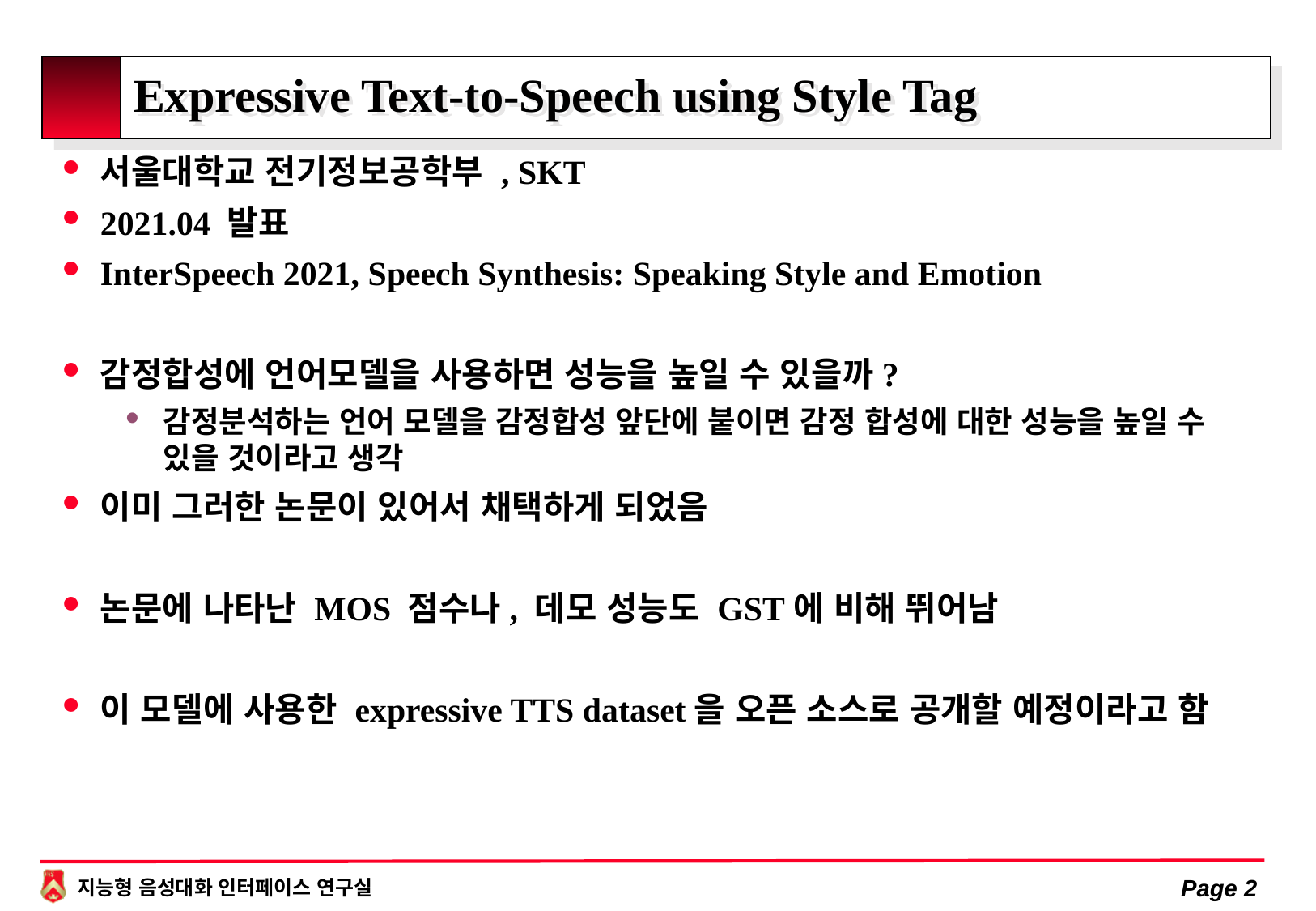

# Expressive Text-to-Speech using Style Tag
서울대학교 전기정보공학부 , SKT
2021.04 발표
InterSpeech 2021, Speech Synthesis: Speaking Style and Emotion

감정합성에 언어모델을 사용하면 성능을 높일 수 있을까?
감정분석하는 언어 모델을 감정합성 앞단에 붙이면 감정 합성에 대한 성능을 높일 수 있을 것이라고 생각
이미 그러한 논문이 있어서 채택하게 되었음

논문에 나타난 MOS 점수나, 데모 성능도 GST에 비해 뛰어남

이 모델에 사용한 expressive TTS dataset을 오픈 소스로 공개할 예정이라고 함
Page 2